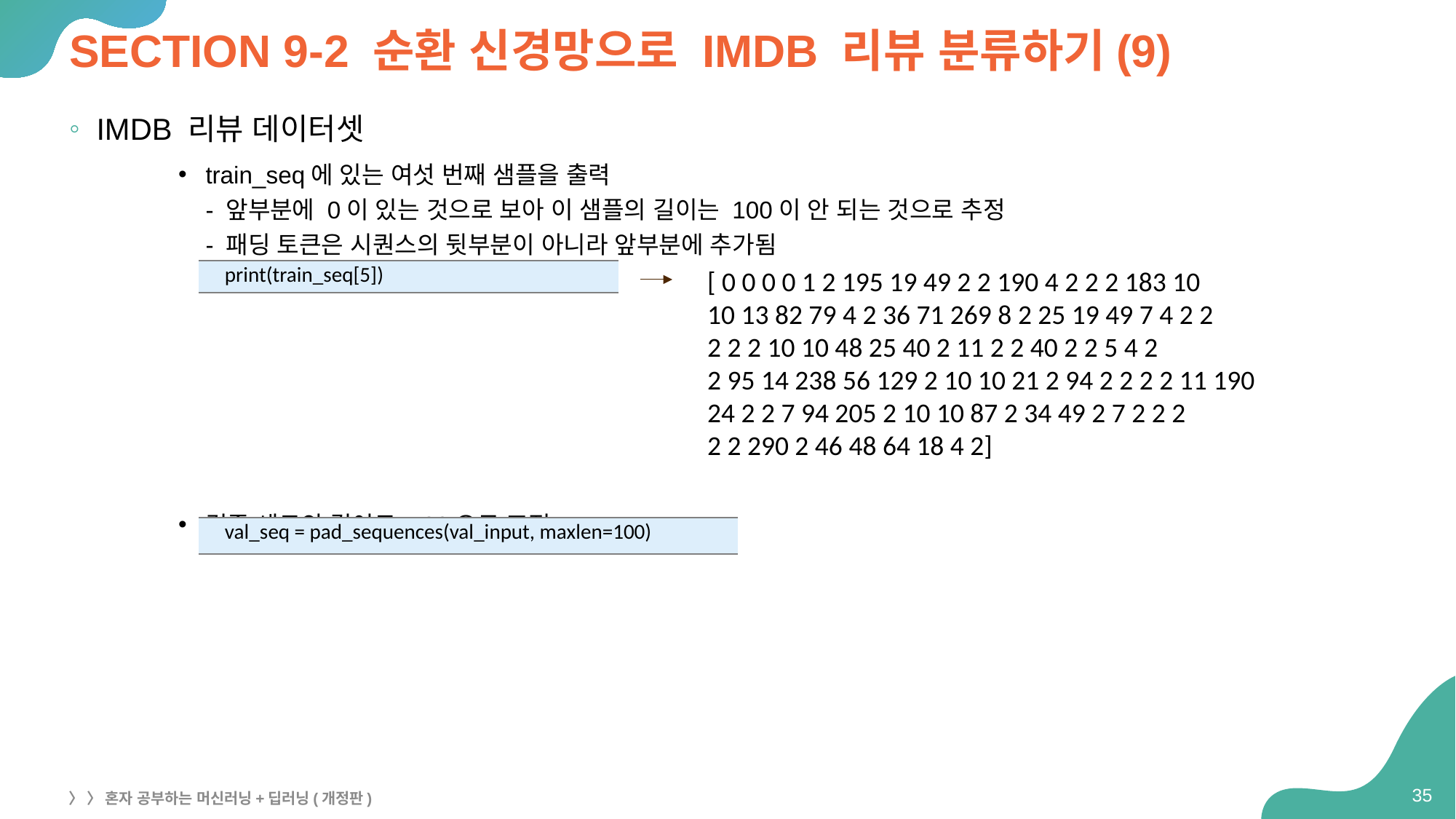

# SECTION 9-2 순환 신경망으로 IMDB 리뷰 분류하기(9)
IMDB 리뷰 데이터셋
train_seq에 있는 여섯 번째 샘플을 출력
- 앞부분에 0이 있는 것으로 보아 이 샘플의 길이는 100이 안 되는 것으로 추정
- 패딩 토큰은 시퀀스의 뒷부분이 아니라 앞부분에 추가됨

검증 세트의 길이도 100으로 조정
[ 0 0 0 0 1 2 195 19 49 2 2 190 4 2 2 2 183 10
10 13 82 79 4 2 36 71 269 8 2 25 19 49 7 4 2 2
2 2 2 10 10 48 25 40 2 11 2 2 40 2 2 5 4 2
2 95 14 238 56 129 2 10 10 21 2 94 2 2 2 2 11 190
24 2 2 7 94 205 2 10 10 87 2 34 49 2 7 2 2 2
2 2 290 2 46 48 64 18 4 2]
| print(train\_seq[5]) |
| --- |
| val\_seq = pad\_sequences(val\_input, maxlen=100) |
| --- |
35
〉 〉 혼자 공부하는 머신러닝+딥러닝(개정판)